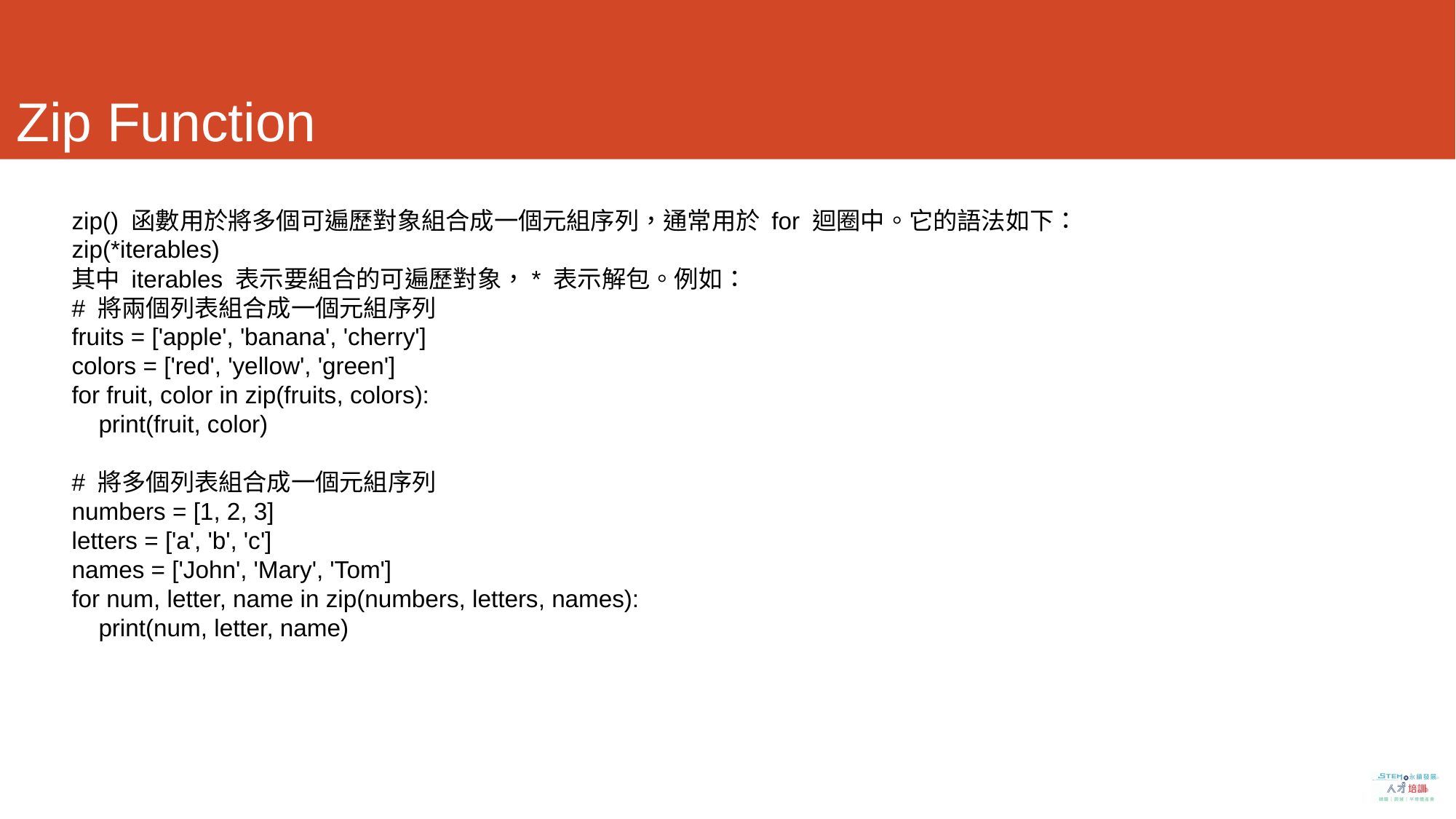

# Zip Function
zip() 函數用於將多個可遍歷對象組合成一個元組序列，通常用於 for 迴圈中。它的語法如下：
zip(*iterables)
其中 iterables 表示要組合的可遍歷對象，* 表示解包。例如：
# 將兩個列表組合成一個元組序列
fruits = ['apple', 'banana', 'cherry']
colors = ['red', 'yellow', 'green']
for fruit, color in zip(fruits, colors):
    print(fruit, color)

# 將多個列表組合成一個元組序列
numbers = [1, 2, 3]
letters = ['a', 'b', 'c']
names = ['John', 'Mary', 'Tom']
for num, letter, name in zip(numbers, letters, names):
    print(num, letter, name)